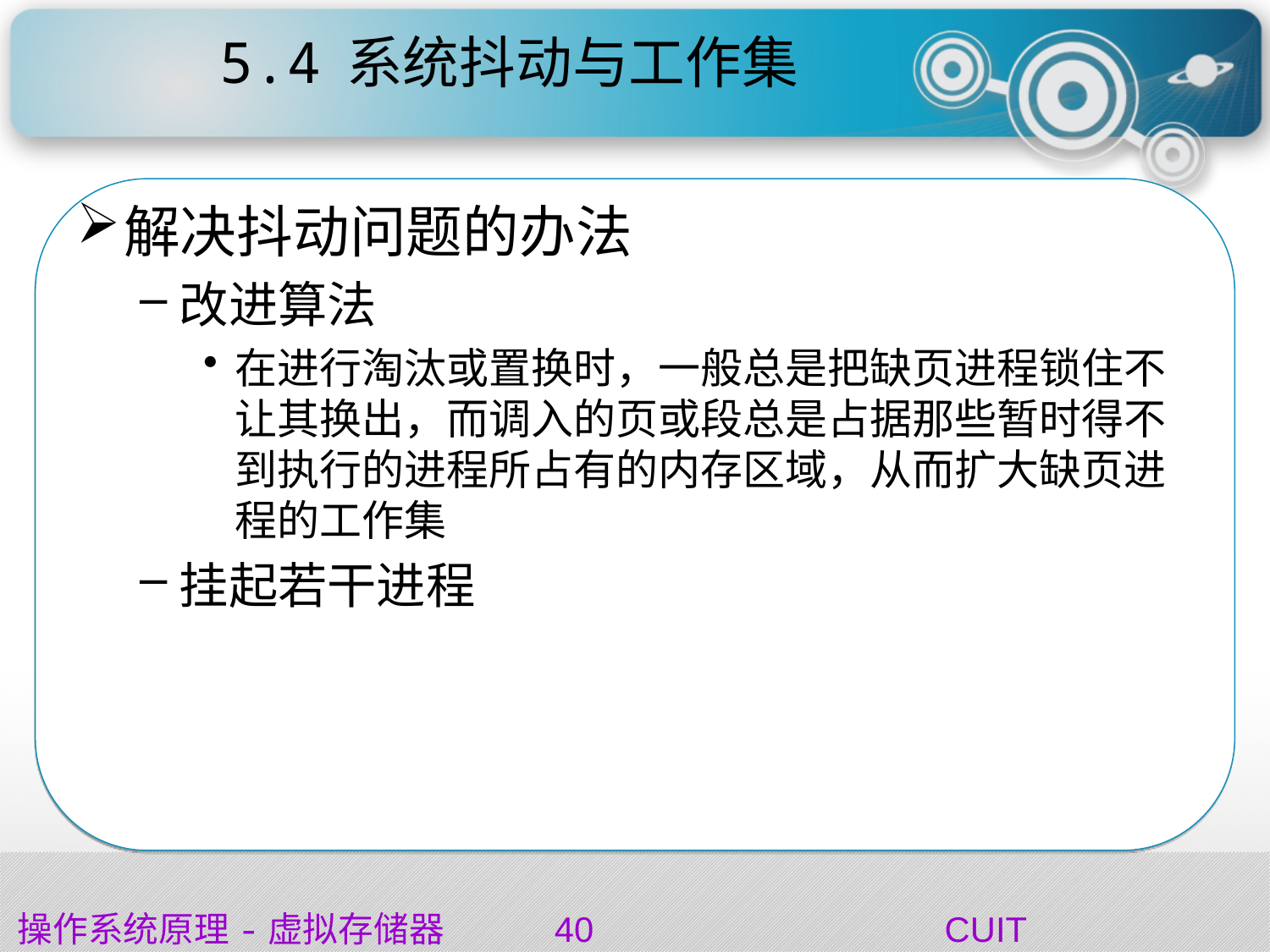

# 5.4	系统抖动与工作集
解决抖动问题的办法
改进算法
在进行淘汰或置换时，一般总是把缺页进程锁住不让其换出，而调入的页或段总是占据那些暂时得不到执行的进程所占有的内存区域，从而扩大缺页进程的工作集
挂起若干进程